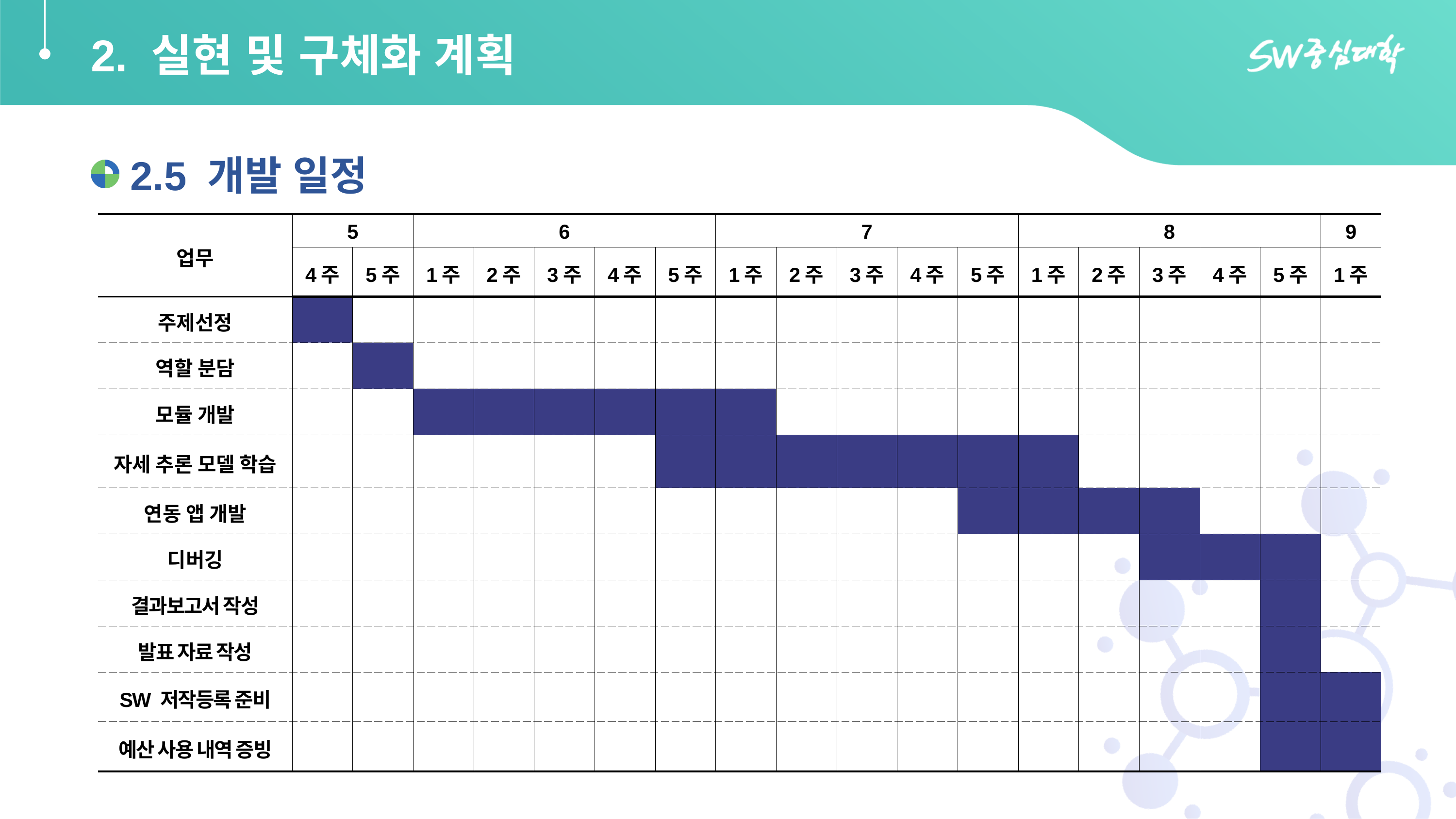

# 2. 실현 및 구체화 계획
 2.5 개발 일정

| 업무 | 5 |  | 6 |  |  |  |  | 7 |  |  |  |  | 8 |  |  |  |  | 9 |
| --- | --- | --- | --- | --- | --- | --- | --- | --- | --- | --- | --- | --- | --- | --- | --- | --- | --- | --- |
|  | 4주 | 5주 | 1주 | 2주 | 3주 | 4주 | 5주 | 1주 | 2주 | 3주 | 4주 | 5주 | 1주 | 2주 | 3주 | 4주 | 5주 | 1주 |
| 주제선정 |  |  |  |  |  |  |  |  |  |  |  |  |  |  |  |  |  |  |
| 역할 분담 |  |  |  |  |  |  |  |  |  |  |  |  |  |  |  |  |  |  |
| 모듈 개발 |  |  |  |  |  |  |  |  |  |  |  |  |  |  |  |  |  |  |
| 자세 추론 모델 학습 |  |  |  |  |  |  |  |  |  |  |  |  |  |  |  |  |  |  |
| 연동 앱 개발 |  |  |  |  |  |  |  |  |  |  |  |  |  |  |  |  |  |  |
| 디버깅 |  |  |  |  |  |  |  |  |  |  |  |  |  |  |  |  |  |  |
| 결과보고서 작성 |  |  |  |  |  |  |  |  |  |  |  |  |  |  |  |  |  |  |
| 발표 자료 작성 |  |  |  |  |  |  |  |  |  |  |  |  |  |  |  |  |  |  |
| SW 저작등록 준비 |  |  |  |  |  |  |  |  |  |  |  |  |  |  |  |  |  |  |
| 예산 사용 내역 증빙 |  |  |  |  |  |  |  |  |  |  |  |  |  |  |  |  |  |  |